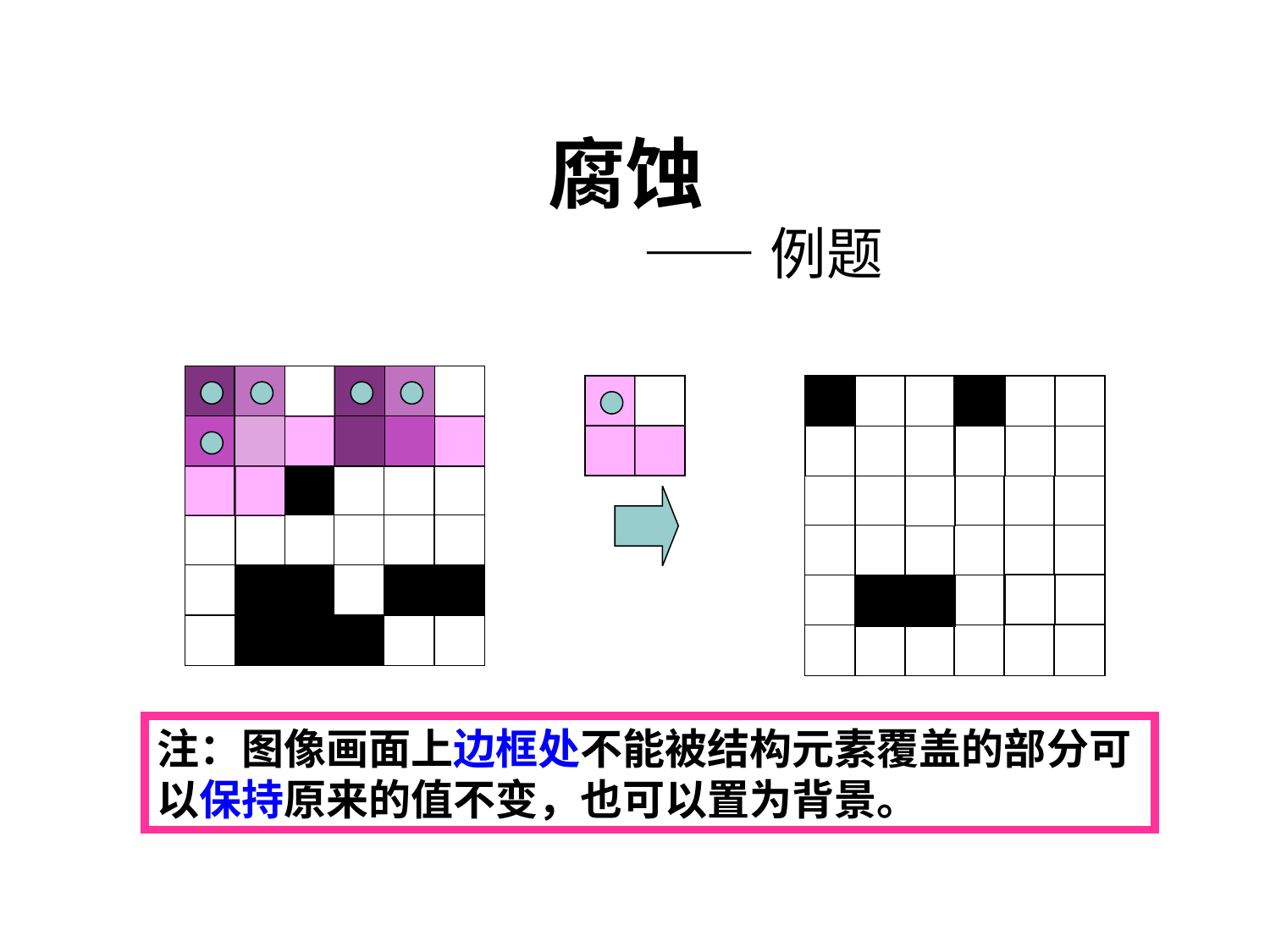

# 腐蚀 —— 例题

注：图像画面上边框处不能被结构元素覆盖的部分可以保持原来的值不变，也可以置为背景。